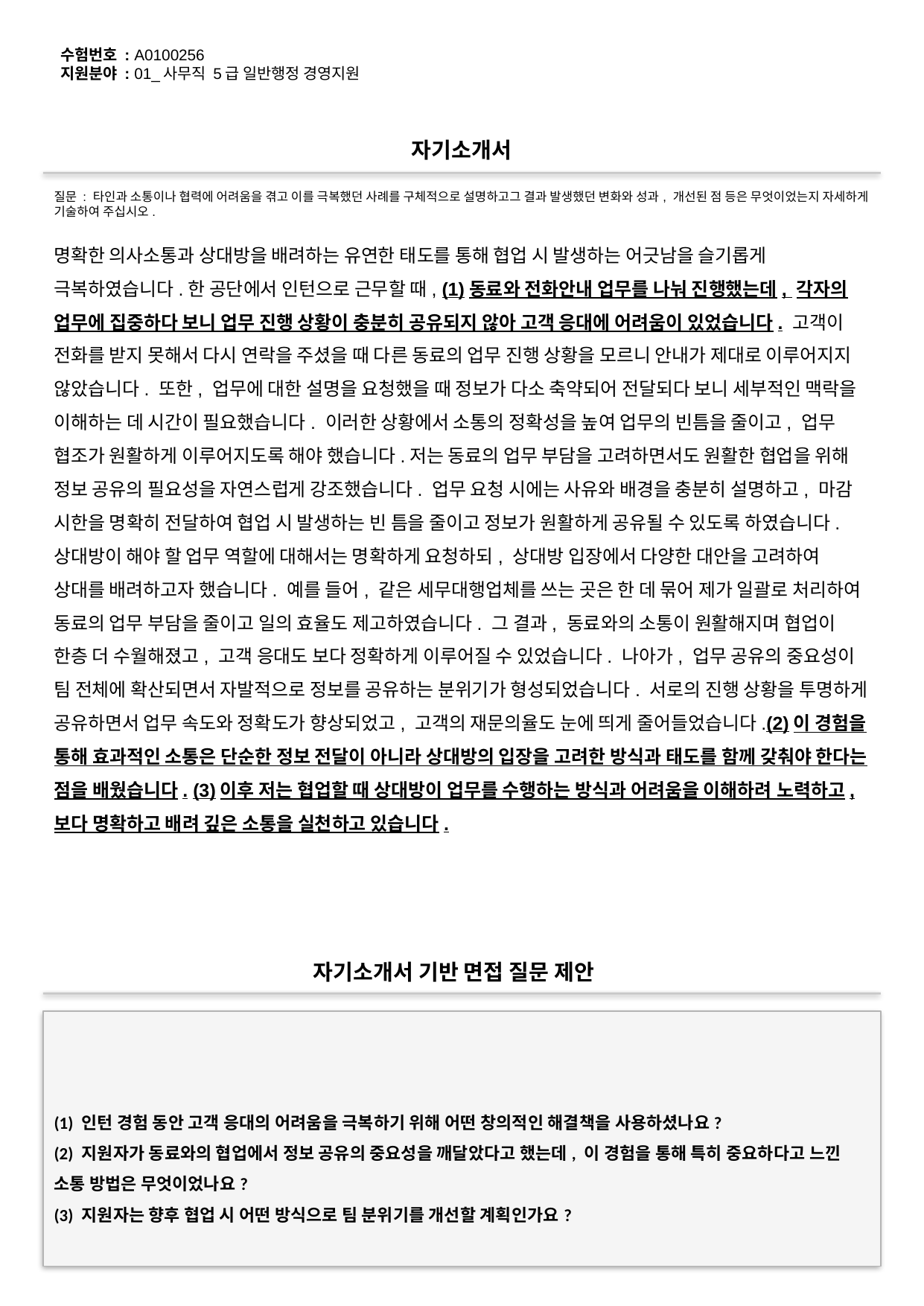

수험번호 : A0100256
지원분야 : 01_사무직 5급 일반행정 경영지원
#

자기소개서

질문 : 타인과 소통이나 협력에 어려움을 겪고 이를 극복했던 사례를 구체적으로 설명하고그 결과 발생했던 변화와 성과, 개선된 점 등은 무엇이었는지 자세하게 기술하여 주십시오.

명확한 의사소통과 상대방을 배려하는 유연한 태도를 통해 협업 시 발생하는 어긋남을 슬기롭게 극복하였습니다.한 공단에서 인턴으로 근무할 때, (1)동료와 전화안내 업무를 나눠 진행했는데, 각자의 업무에 집중하다 보니 업무 진행 상황이 충분히 공유되지 않아 고객 응대에 어려움이 있었습니다. 고객이 전화를 받지 못해서 다시 연락을 주셨을 때 다른 동료의 업무 진행 상황을 모르니 안내가 제대로 이루어지지 않았습니다. 또한, 업무에 대한 설명을 요청했을 때 정보가 다소 축약되어 전달되다 보니 세부적인 맥락을 이해하는 데 시간이 필요했습니다. 이러한 상황에서 소통의 정확성을 높여 업무의 빈틈을 줄이고, 업무 협조가 원활하게 이루어지도록 해야 했습니다.저는 동료의 업무 부담을 고려하면서도 원활한 협업을 위해 정보 공유의 필요성을 자연스럽게 강조했습니다. 업무 요청 시에는 사유와 배경을 충분히 설명하고, 마감 시한을 명확히 전달하여 협업 시 발생하는 빈 틈을 줄이고 정보가 원활하게 공유될 수 있도록 하였습니다. 상대방이 해야 할 업무 역할에 대해서는 명확하게 요청하되, 상대방 입장에서 다양한 대안을 고려하여 상대를 배려하고자 했습니다. 예를 들어, 같은 세무대행업체를 쓰는 곳은 한 데 묶어 제가 일괄로 처리하여 동료의 업무 부담을 줄이고 일의 효율도 제고하였습니다. 그 결과, 동료와의 소통이 원활해지며 협업이 한층 더 수월해졌고, 고객 응대도 보다 정확하게 이루어질 수 있었습니다. 나아가, 업무 공유의 중요성이 팀 전체에 확산되면서 자발적으로 정보를 공유하는 분위기가 형성되었습니다. 서로의 진행 상황을 투명하게 공유하면서 업무 속도와 정확도가 향상되었고, 고객의 재문의율도 눈에 띄게 줄어들었습니다.(2)이 경험을 통해 효과적인 소통은 단순한 정보 전달이 아니라 상대방의 입장을 고려한 방식과 태도를 함께 갖춰야 한다는 점을 배웠습니다. (3)이후 저는 협업할 때 상대방이 업무를 수행하는 방식과 어려움을 이해하려 노력하고, 보다 명확하고 배려 깊은 소통을 실천하고 있습니다.

자기소개서 기반 면접 질문 제안

(1) 인턴 경험 동안 고객 응대의 어려움을 극복하기 위해 어떤 창의적인 해결책을 사용하셨나요?
(2) 지원자가 동료와의 협업에서 정보 공유의 중요성을 깨달았다고 했는데, 이 경험을 통해 특히 중요하다고 느낀 소통 방법은 무엇이었나요?
(3) 지원자는 향후 협업 시 어떤 방식으로 팀 분위기를 개선할 계획인가요?